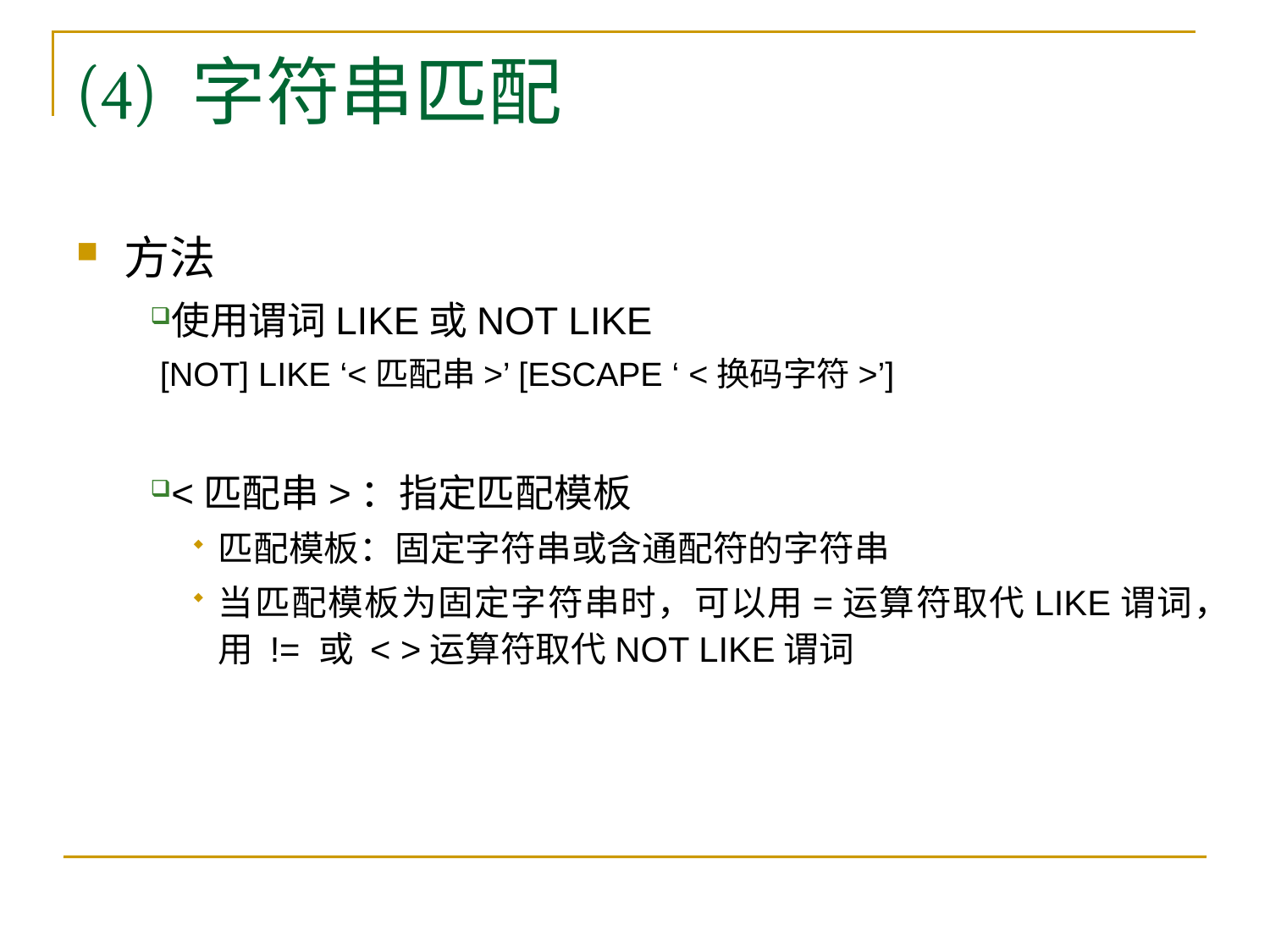

# (4) 字符串匹配
方法
使用谓词LIKE或NOT LIKE
         [NOT] LIKE ‘<匹配串>’ [ESCAPE ‘ <换码字符>’]

<匹配串>：指定匹配模板
匹配模板：固定字符串或含通配符的字符串
当匹配模板为固定字符串时，可以用=运算符取代LIKE谓词，用 != 或 < >运算符取代NOT LIKE谓词